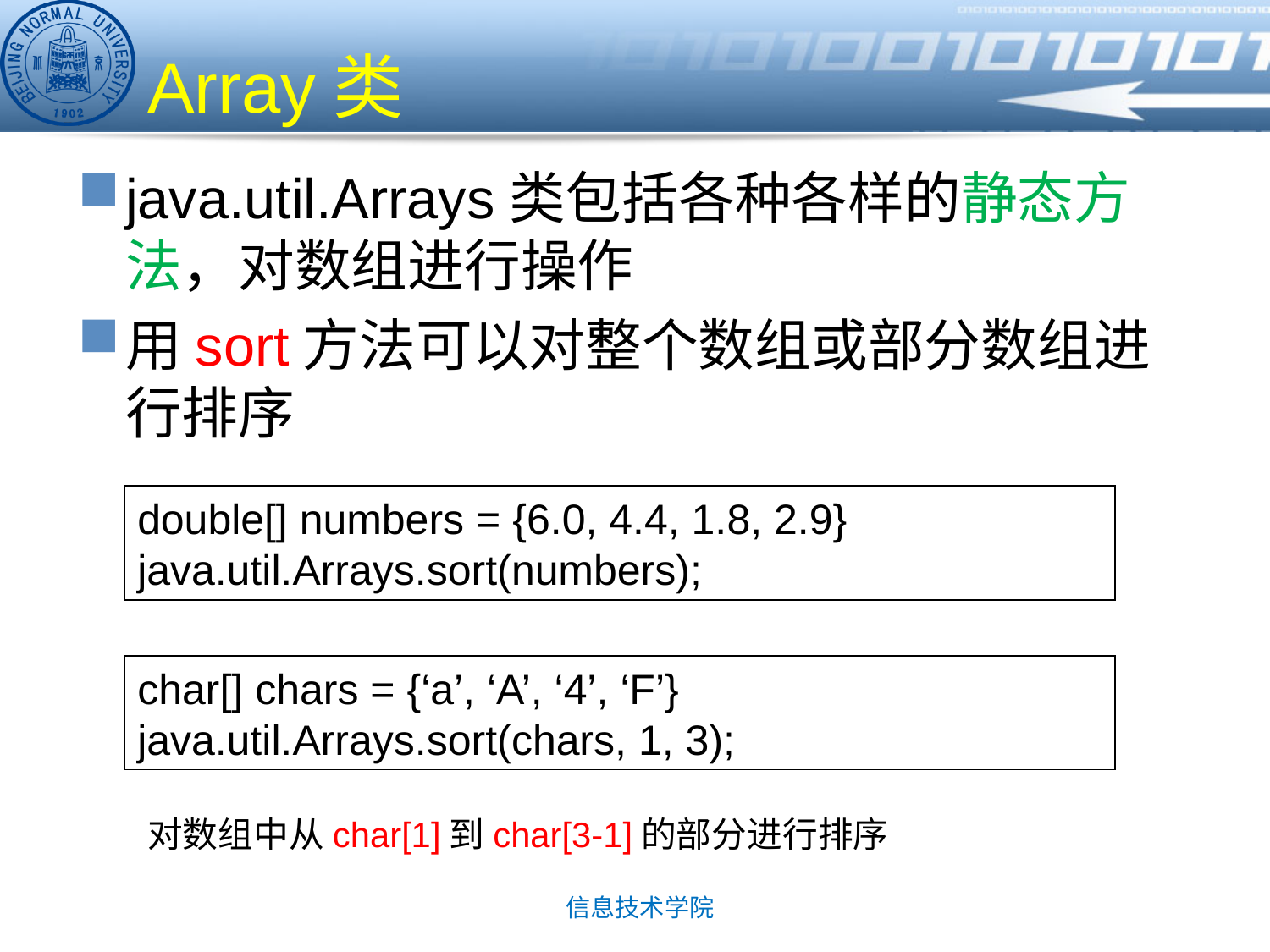

# Array类
java.util.Arrays类包括各种各样的静态方法，对数组进行操作
用sort方法可以对整个数组或部分数组进行排序
double[] numbers = {6.0, 4.4, 1.8, 2.9}
java.util.Arrays.sort(numbers);
char[] chars = {‘a’, ‘A’, ‘4’, ‘F’}
java.util.Arrays.sort(chars, 1, 3);
对数组中从char[1]到char[3-1]的部分进行排序
23